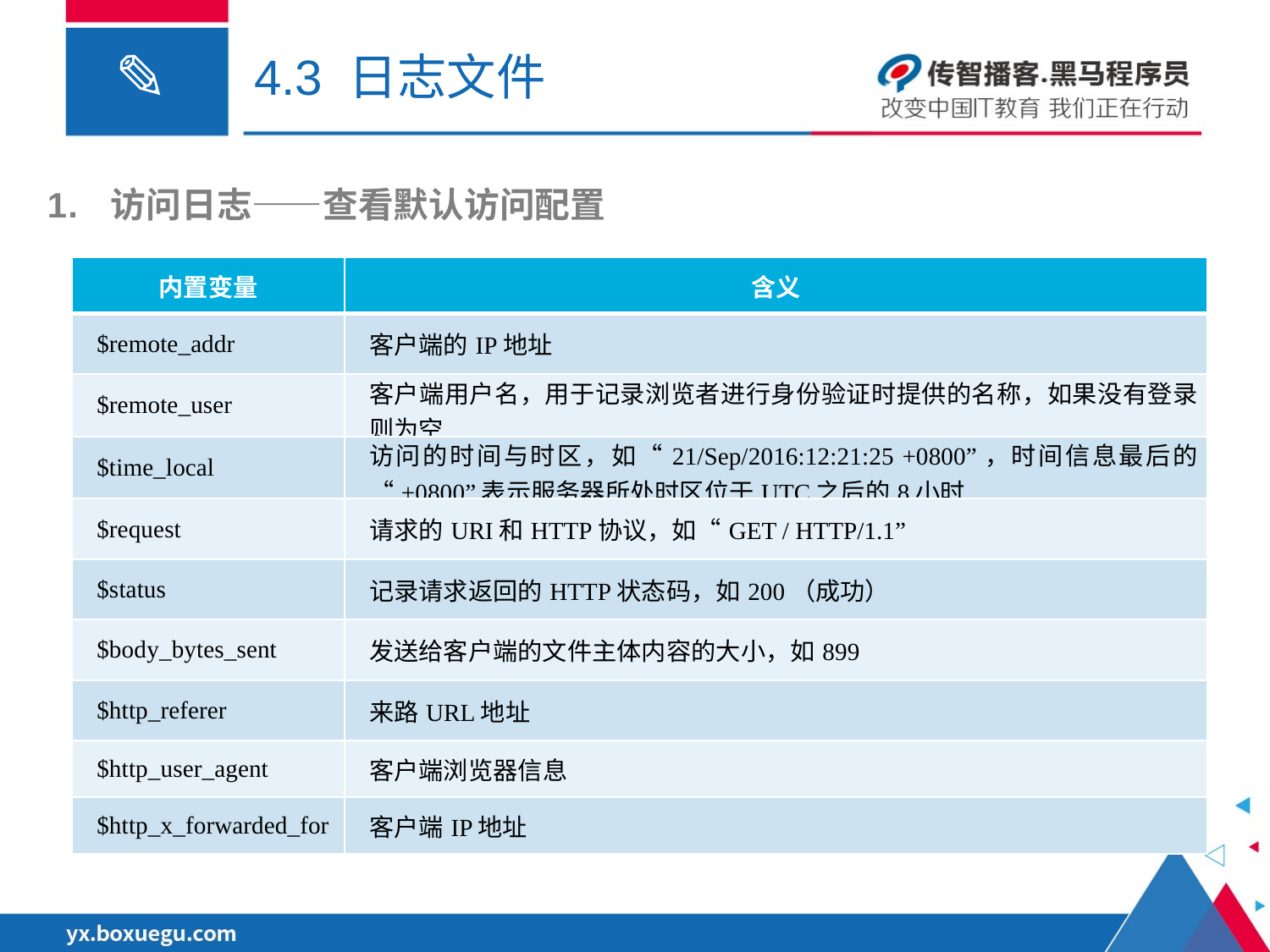

# 4.3 日志文件
访问日志——查看默认访问配置
| 内置变量 | 含义 |
| --- | --- |
| $remote\_addr | 客户端的IP地址 |
| $remote\_user | 客户端用户名，用于记录浏览者进行身份验证时提供的名称，如果没有登录则为空 |
| $time\_local | 访问的时间与时区，如“21/Sep/2016:12:21:25 +0800”，时间信息最后的“+0800”表示服务器所处时区位于UTC之后的8小时 |
| $request | 请求的URI和HTTP协议，如“GET / HTTP/1.1” |
| $status | 记录请求返回的HTTP状态码，如200（成功） |
| $body\_bytes\_sent | 发送给客户端的文件主体内容的大小，如899 |
| $http\_referer | 来路URL地址 |
| $http\_user\_agent | 客户端浏览器信息 |
| $http\_x\_forwarded\_for | 客户端IP地址 |